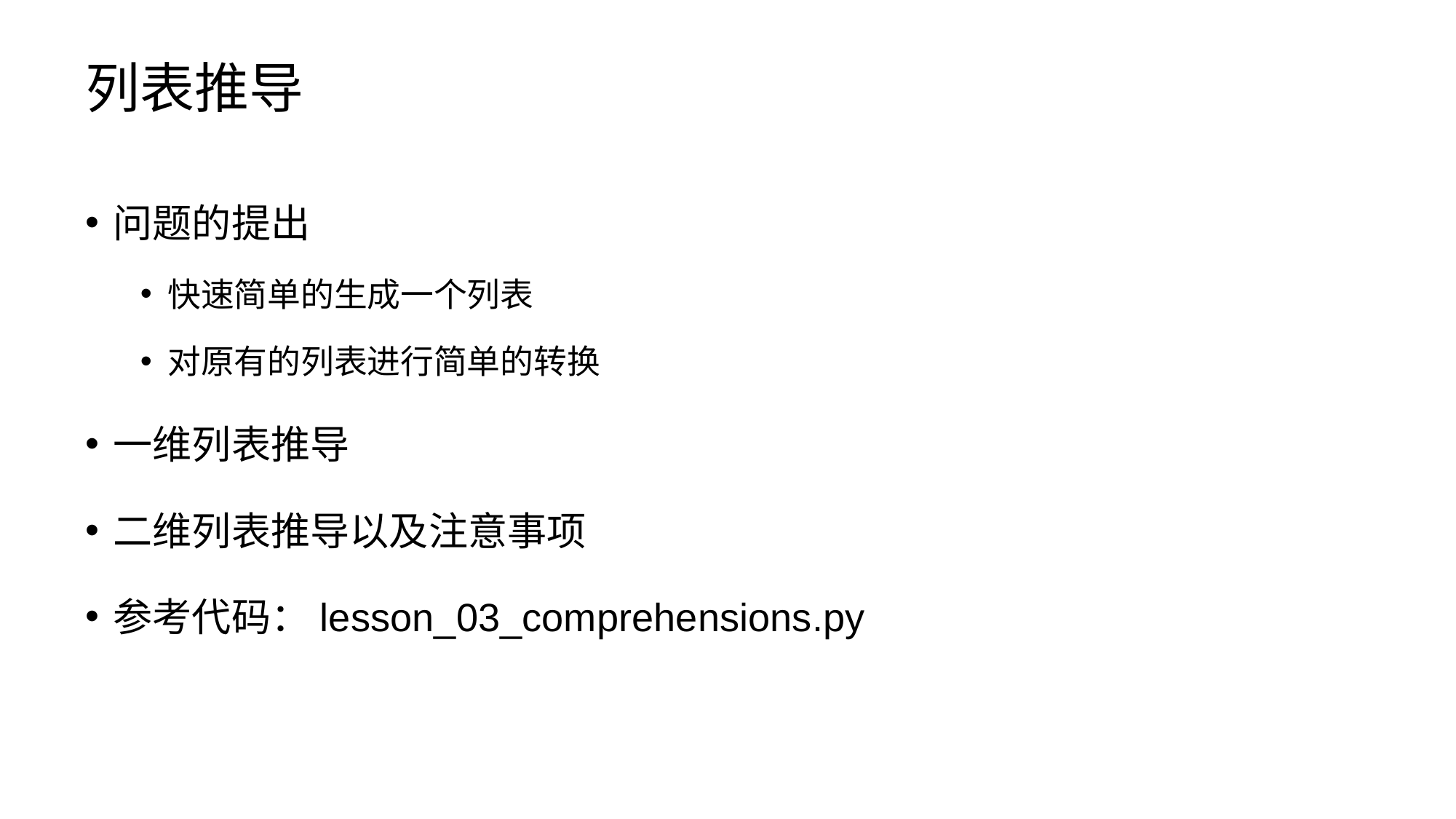

# 列表推导
问题的提出
快速简单的生成一个列表
对原有的列表进行简单的转换
一维列表推导
二维列表推导以及注意事项
参考代码：lesson_03_comprehensions.py